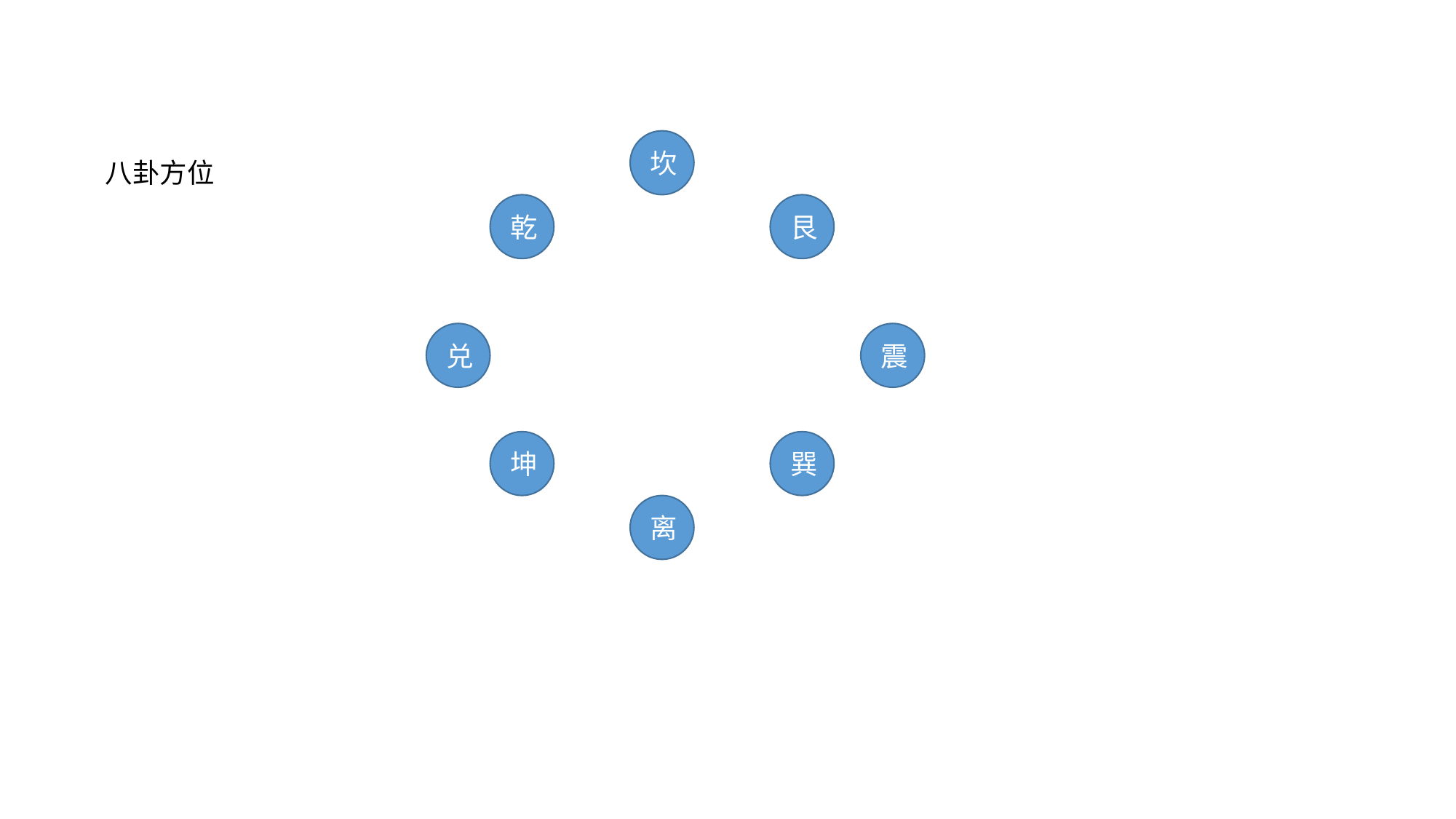

坎
八卦方位
乾
艮
兑
震
坤
巽
离